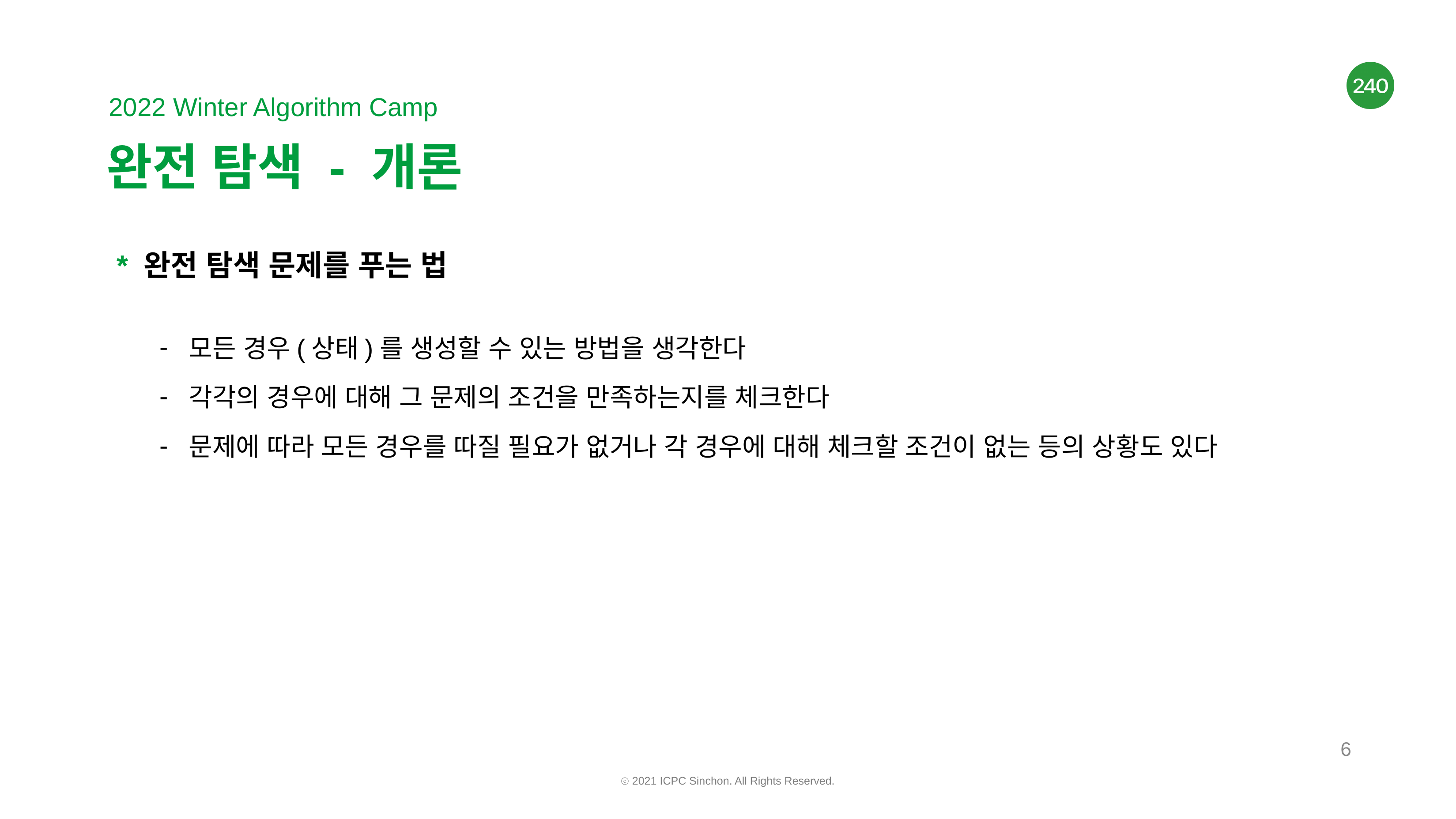

# 완전 탐색 - 개론
* 완전 탐색 문제를 푸는 법

모든 경우(상태)를 생성할 수 있는 방법을 생각한다
각각의 경우에 대해 그 문제의 조건을 만족하는지를 체크한다
문제에 따라 모든 경우를 따질 필요가 없거나 각 경우에 대해 체크할 조건이 없는 등의 상황도 있다
6
ⓒ 2021 ICPC Sinchon. All Rights Reserved.